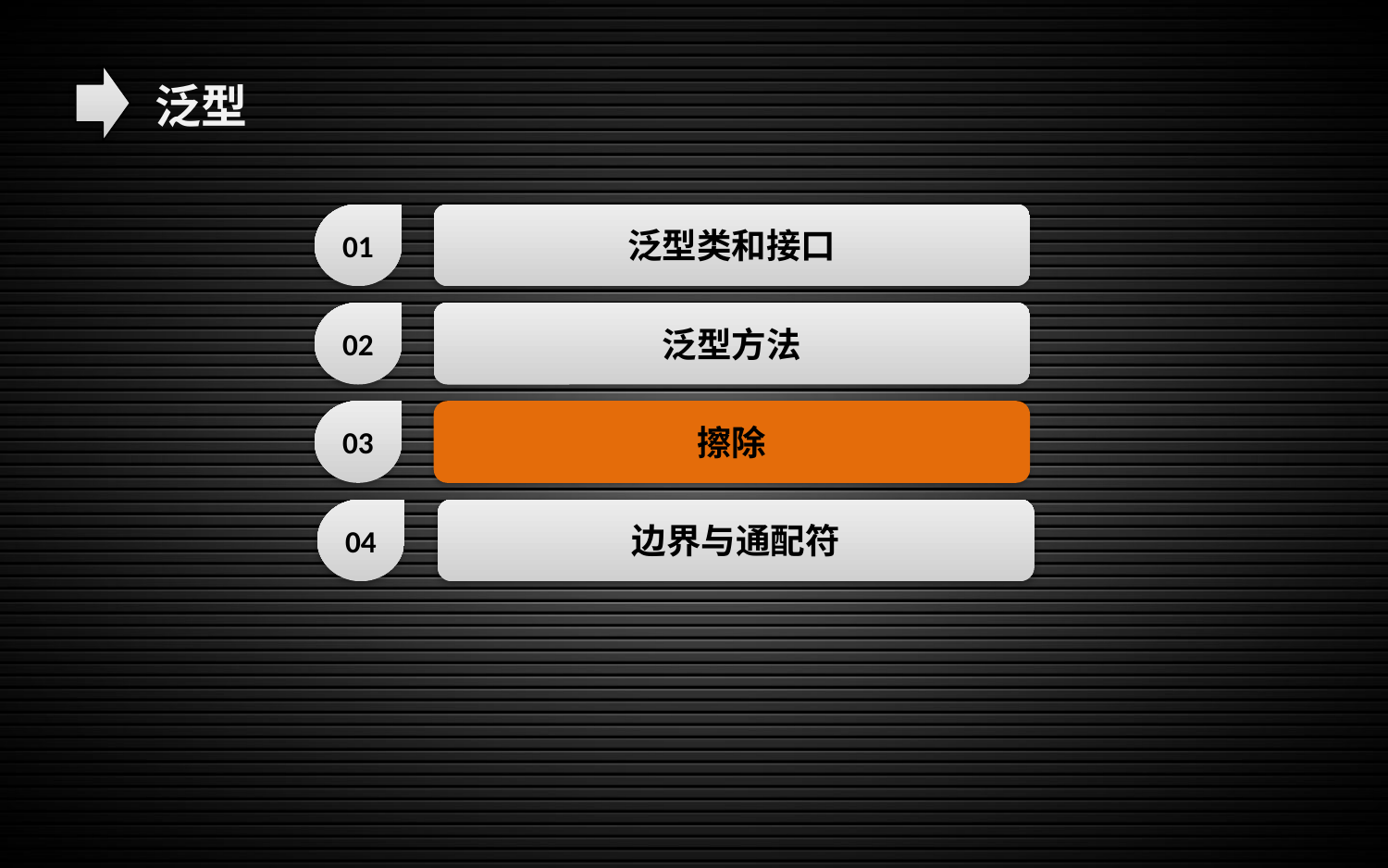

泛型
01
泛型类和接口
02
泛型方法
03
擦除
04
边界与通配符